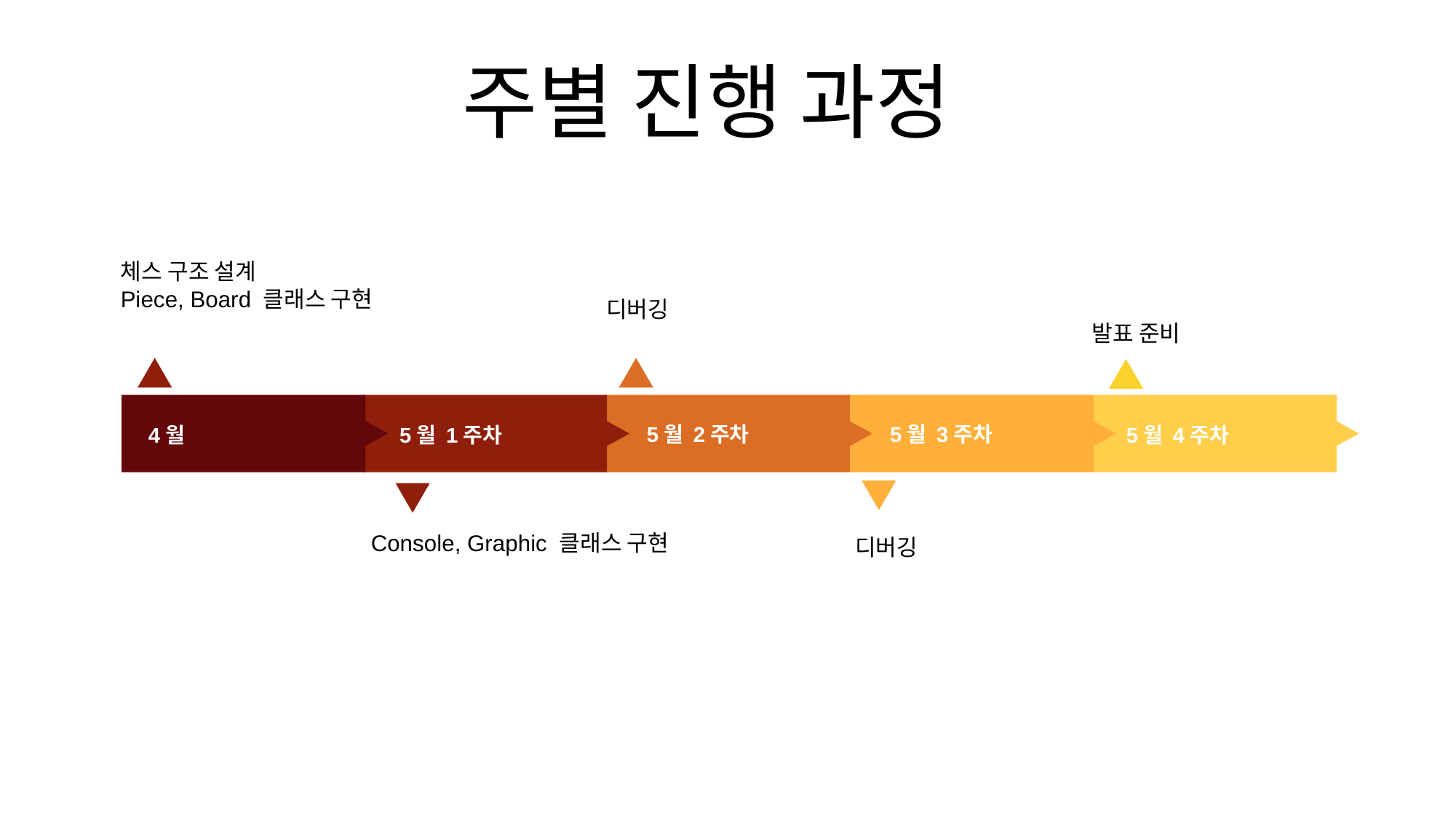

주별 진행 과정
체스 구조 설계
Piece, Board 클래스 구현
디버깅
발표 준비

5월 2주차
5월 3주차
4월
5월 1주차
5월 4주차

Console, Graphic 클래스 구현
디버깅